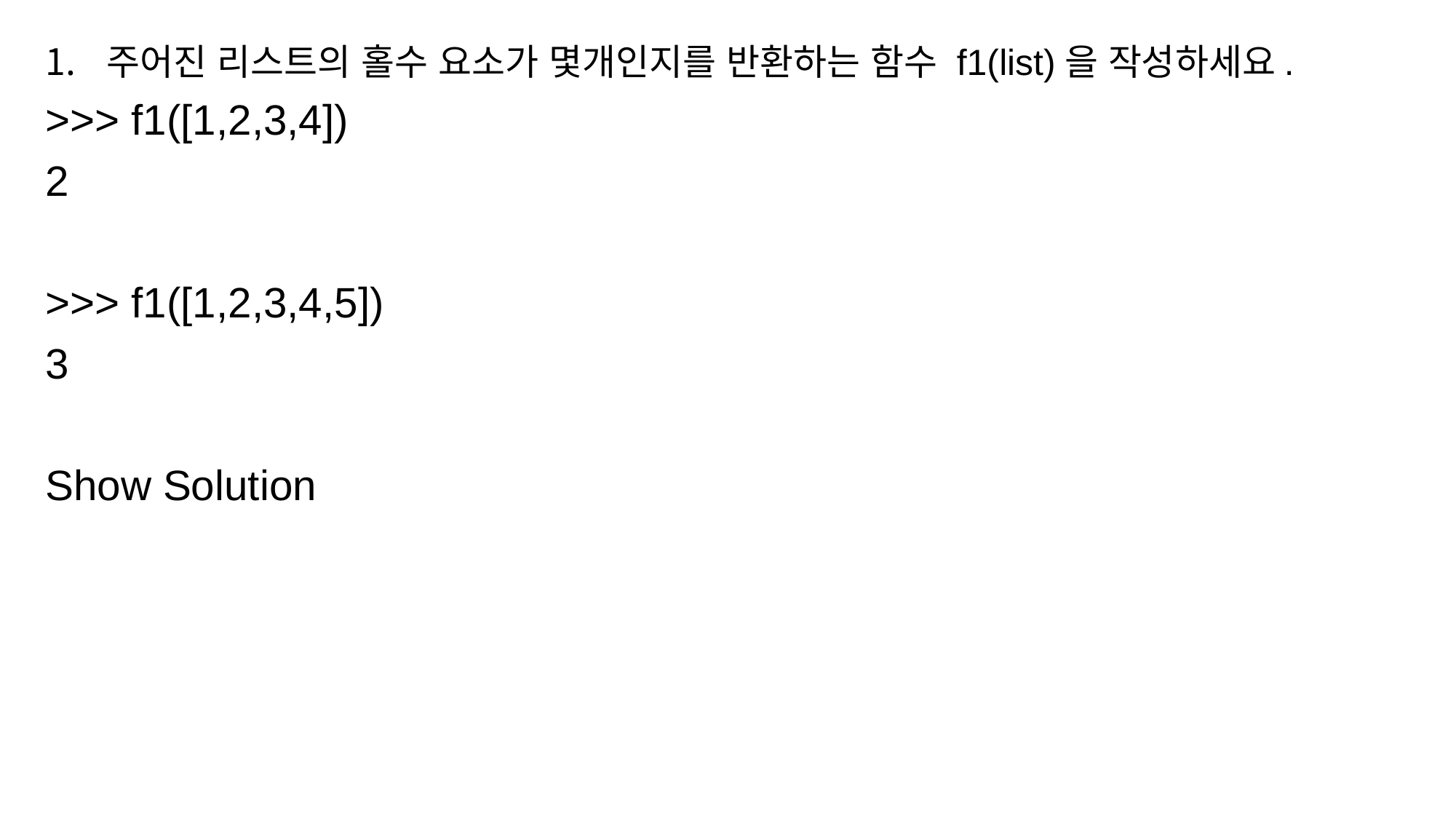

주어진 리스트의 홀수 요소가 몇개인지를 반환하는 함수 f1(list)을 작성하세요.
>>> f1([1,2,3,4])
2

>>> f1([1,2,3,4,5])
3

Show Solution